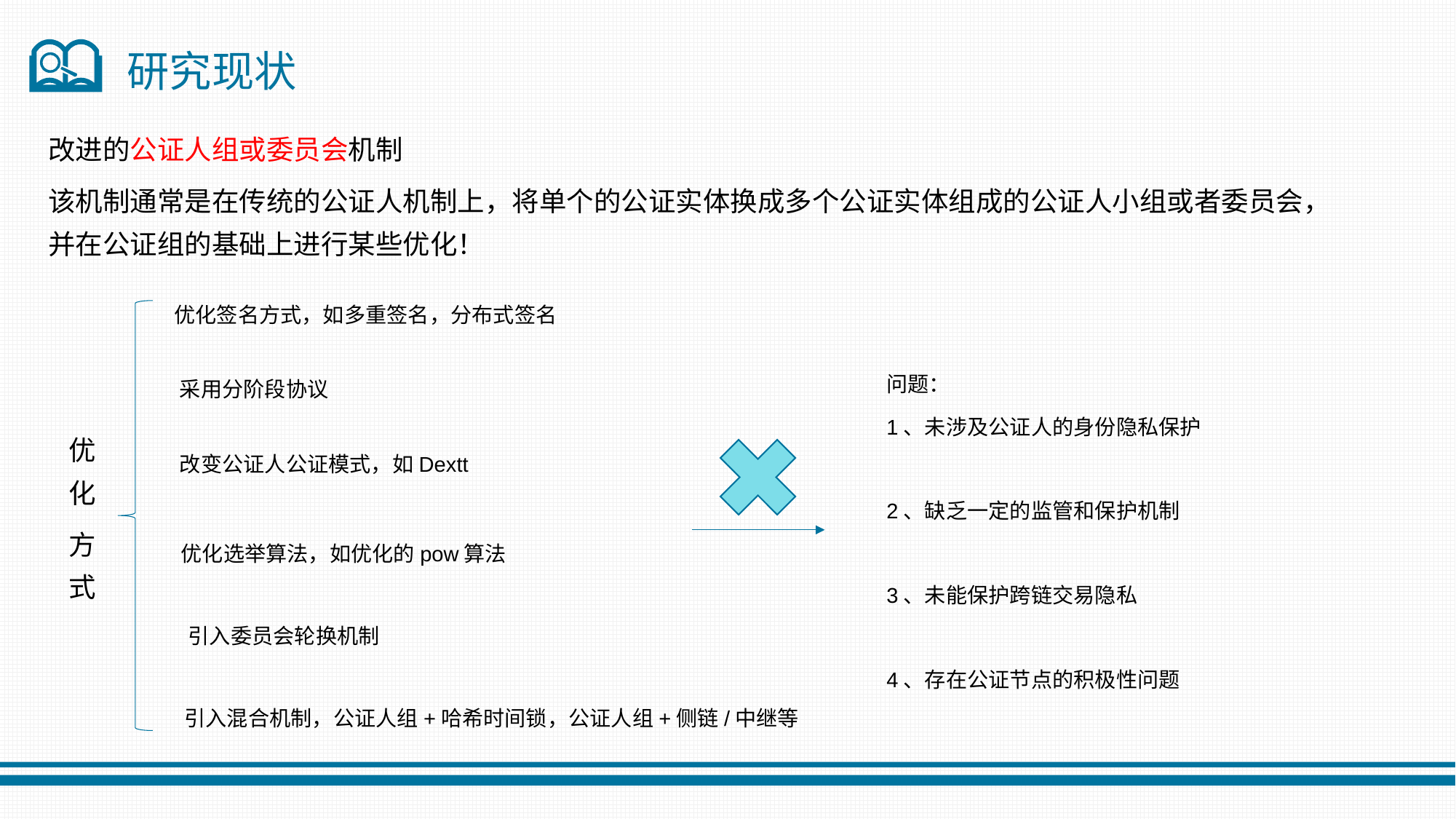

研究现状
改进的公证人组或委员会机制
该机制通常是在传统的公证人机制上，将单个的公证实体换成多个公证实体组成的公证人小组或者委员会，并在公证组的基础上进行某些优化！
优化签名方式，如多重签名，分布式签名

问题：
1、未涉及公证人的身份隐私保护

2、缺乏一定的监管和保护机制

3、未能保护跨链交易隐私

4、存在公证节点的积极性问题
采用分阶段协议
优化
方式

改变公证人公证模式，如Dextt
优化选举算法，如优化的pow算法
引入委员会轮换机制
引入混合机制，公证人组+哈希时间锁，公证人组+侧链/中继等